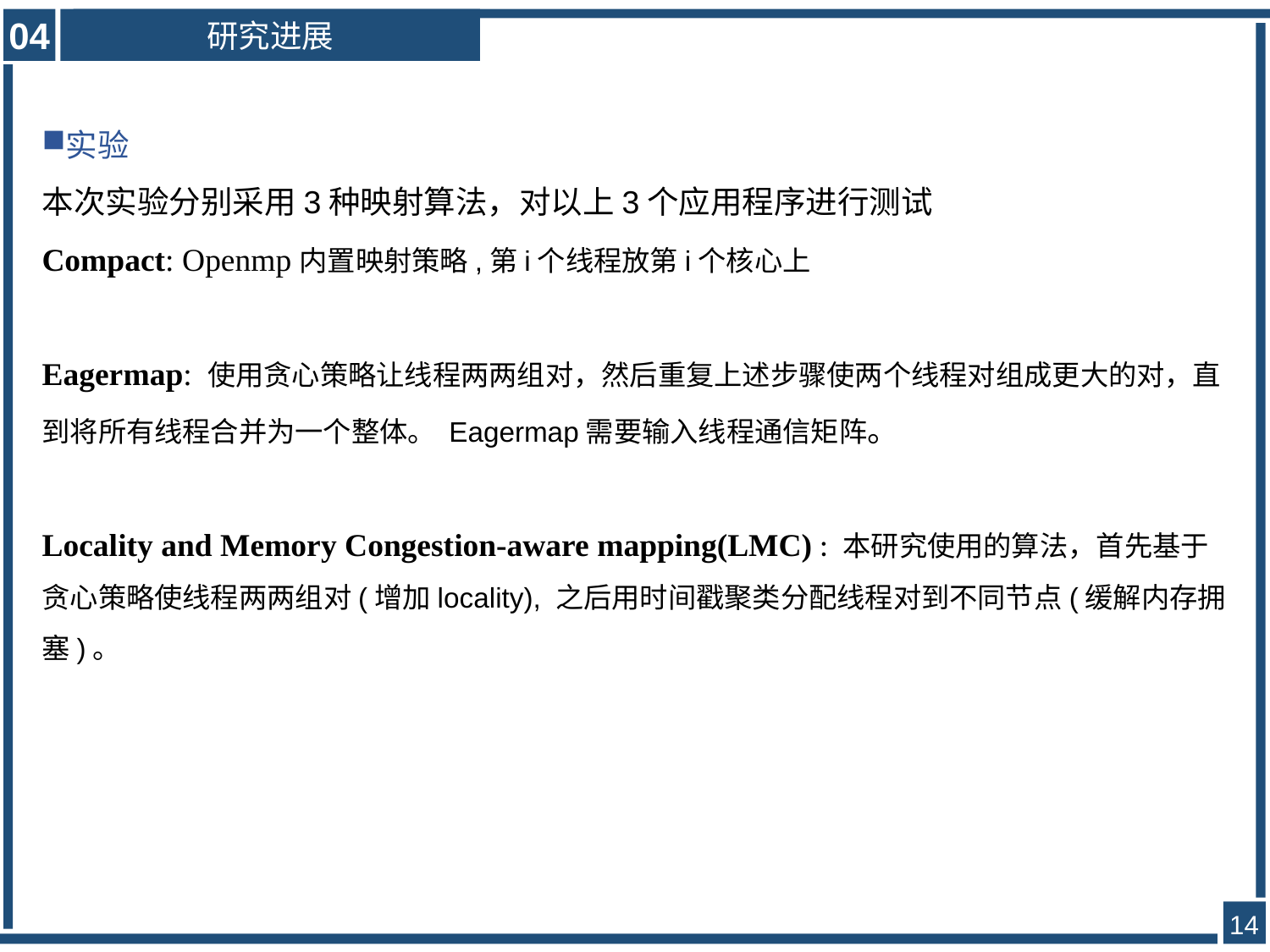

04
研究进展

实验
本次实验分别采用3种映射算法，对以上3个应用程序进行测试
Compact: Openmp内置映射策略,第i个线程放第i个核心上

Eagermap: 使用贪心策略让线程两两组对，然后重复上述步骤使两个线程对组成更大的对，直到将所有线程合并为一个整体。 Eagermap需要输入线程通信矩阵。

Locality and Memory Congestion-aware mapping(LMC) : 本研究使用的算法，首先基于贪心策略使线程两两组对(增加locality), 之后用时间戳聚类分配线程对到不同节点(缓解内存拥塞)。

14